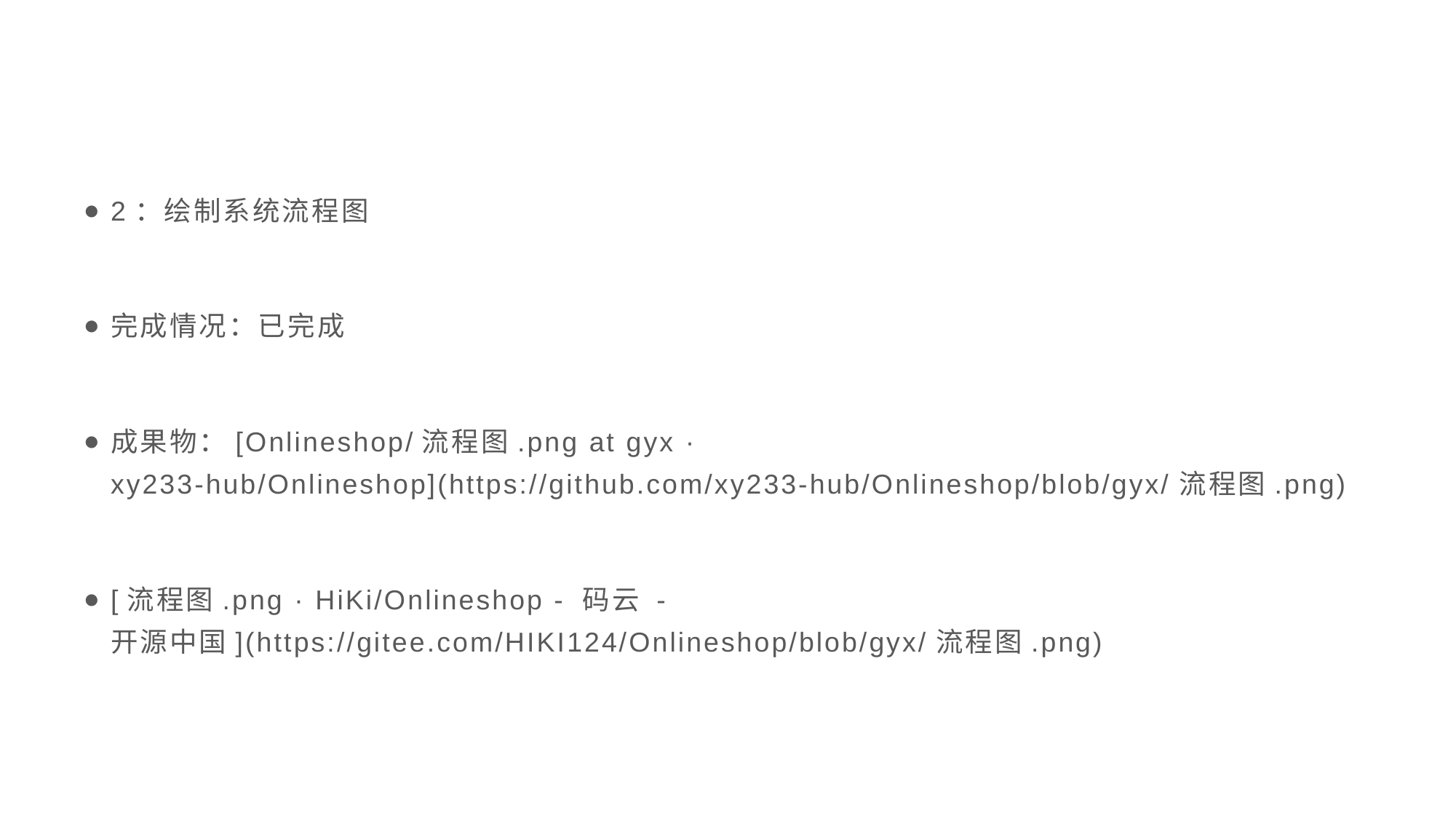

2：绘制系统流程图

完成情况：已完成

成果物：[Onlineshop/流程图.png at gyx · xy233-hub/Onlineshop](https://github.com/xy233-hub/Onlineshop/blob/gyx/流程图.png)

[流程图.png · HiKi/Onlineshop - 码云 - 开源中国](https://gitee.com/HIKI124/Onlineshop/blob/gyx/流程图.png)